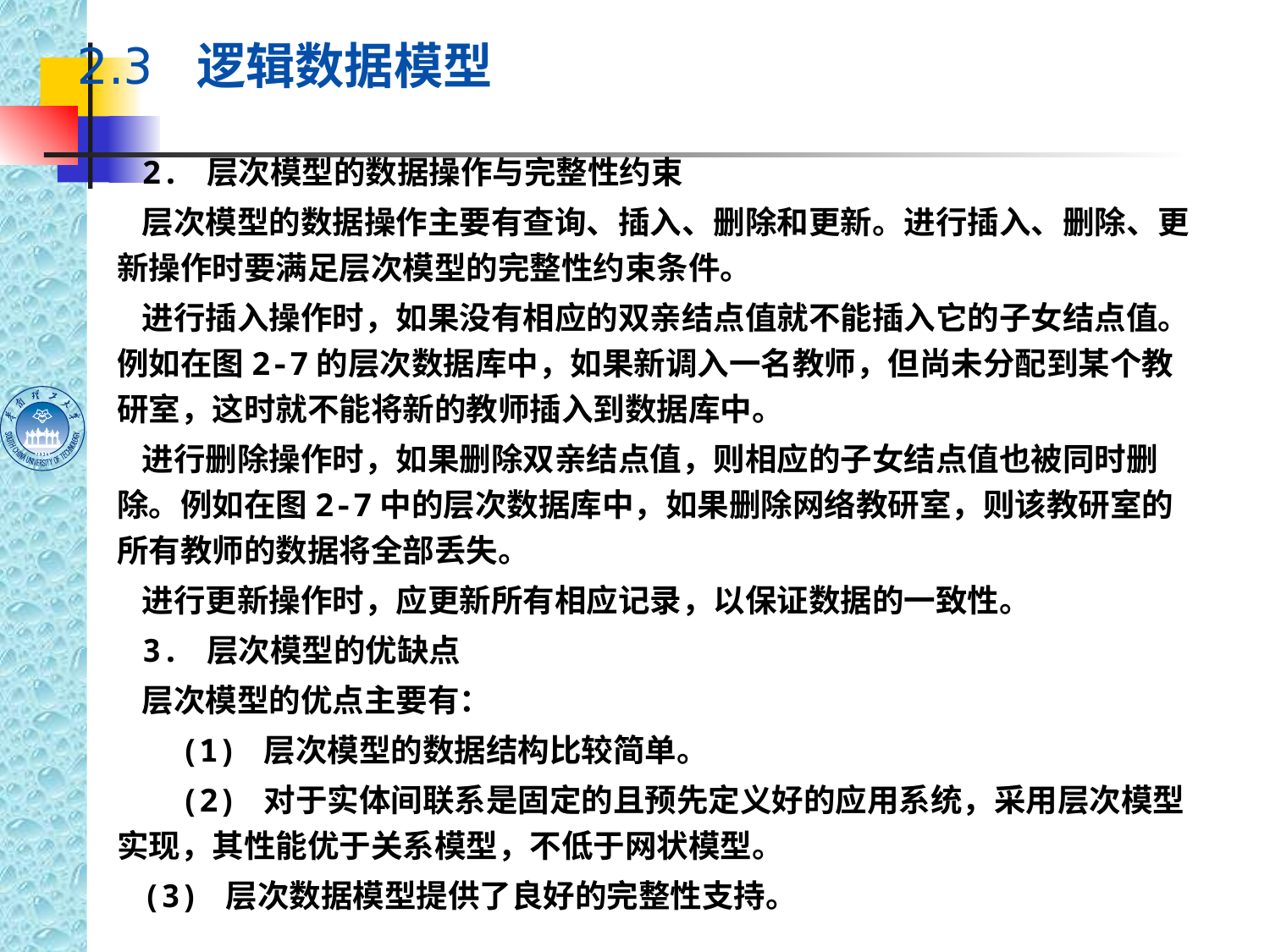

#
2.3  逻辑数据模型
2. 层次模型的数据操作与完整性约束
层次模型的数据操作主要有查询、插入、删除和更新。进行插入、删除、更新操作时要满足层次模型的完整性约束条件。
进行插入操作时，如果没有相应的双亲结点值就不能插入它的子女结点值。例如在图2-7的层次数据库中，如果新调入一名教师，但尚未分配到某个教研室，这时就不能将新的教师插入到数据库中。
进行删除操作时，如果删除双亲结点值，则相应的子女结点值也被同时删除。例如在图2-7中的层次数据库中，如果删除网络教研室，则该教研室的所有教师的数据将全部丢失。
进行更新操作时，应更新所有相应记录，以保证数据的一致性。
3. 层次模型的优缺点
层次模型的优点主要有：
  (1) 层次模型的数据结构比较简单。
  (2) 对于实体间联系是固定的且预先定义好的应用系统，采用层次模型实现，其性能优于关系模型，不低于网状模型。
(3) 层次数据模型提供了良好的完整性支持。